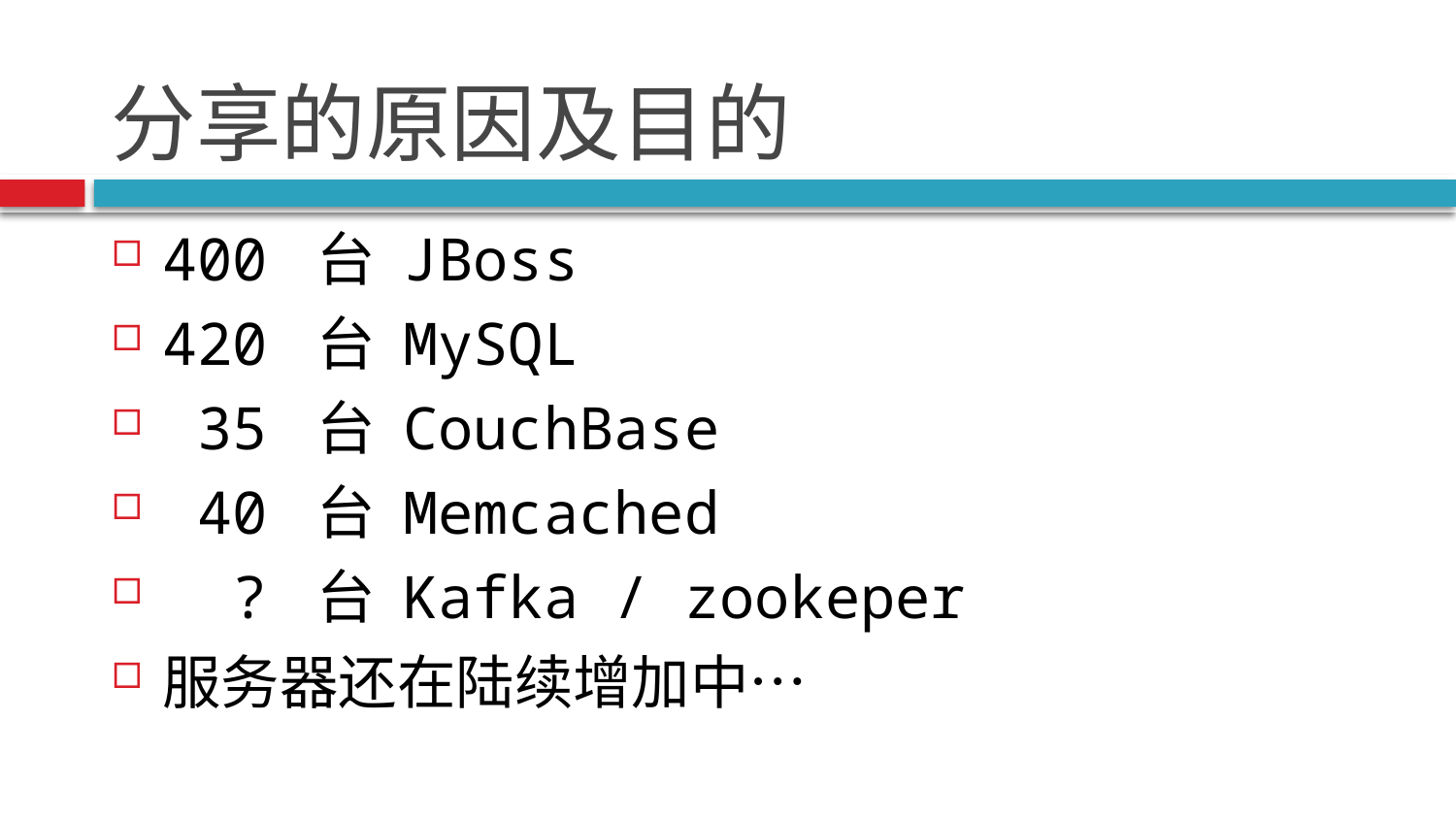

# 分享的原因及目的
400 台 JBoss
420 台 MySQL
 35 台 CouchBase
 40 台 Memcached
  ? 台 Kafka / zookeper
服务器还在陆续增加中…